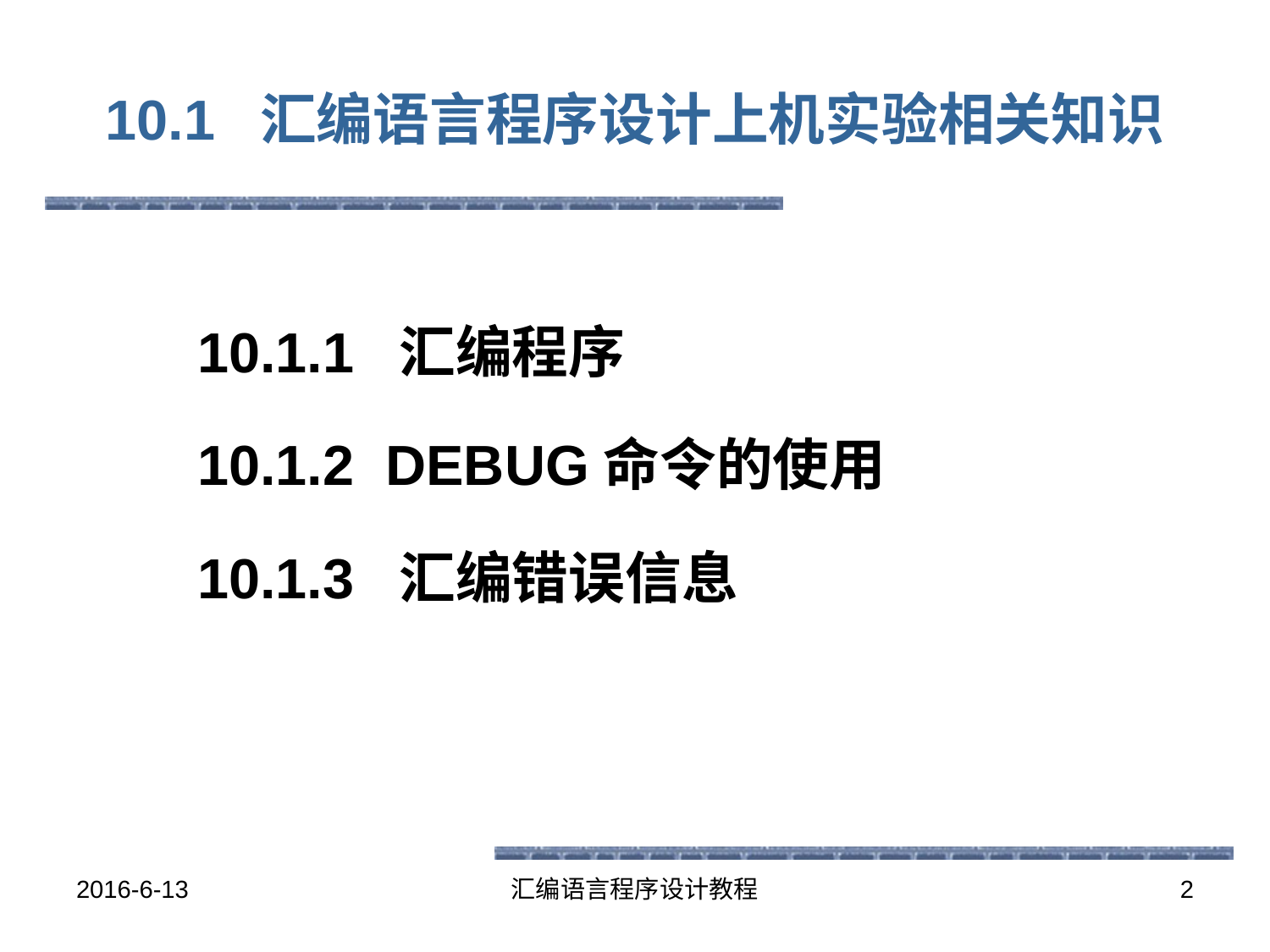

# 10.1  汇编语言程序设计上机实验相关知识
10.1.1  汇编程序
10.1.2  DEBUG命令的使用
10.1.3  汇编错误信息
2016-6-13
汇编语言程序设计教程
2